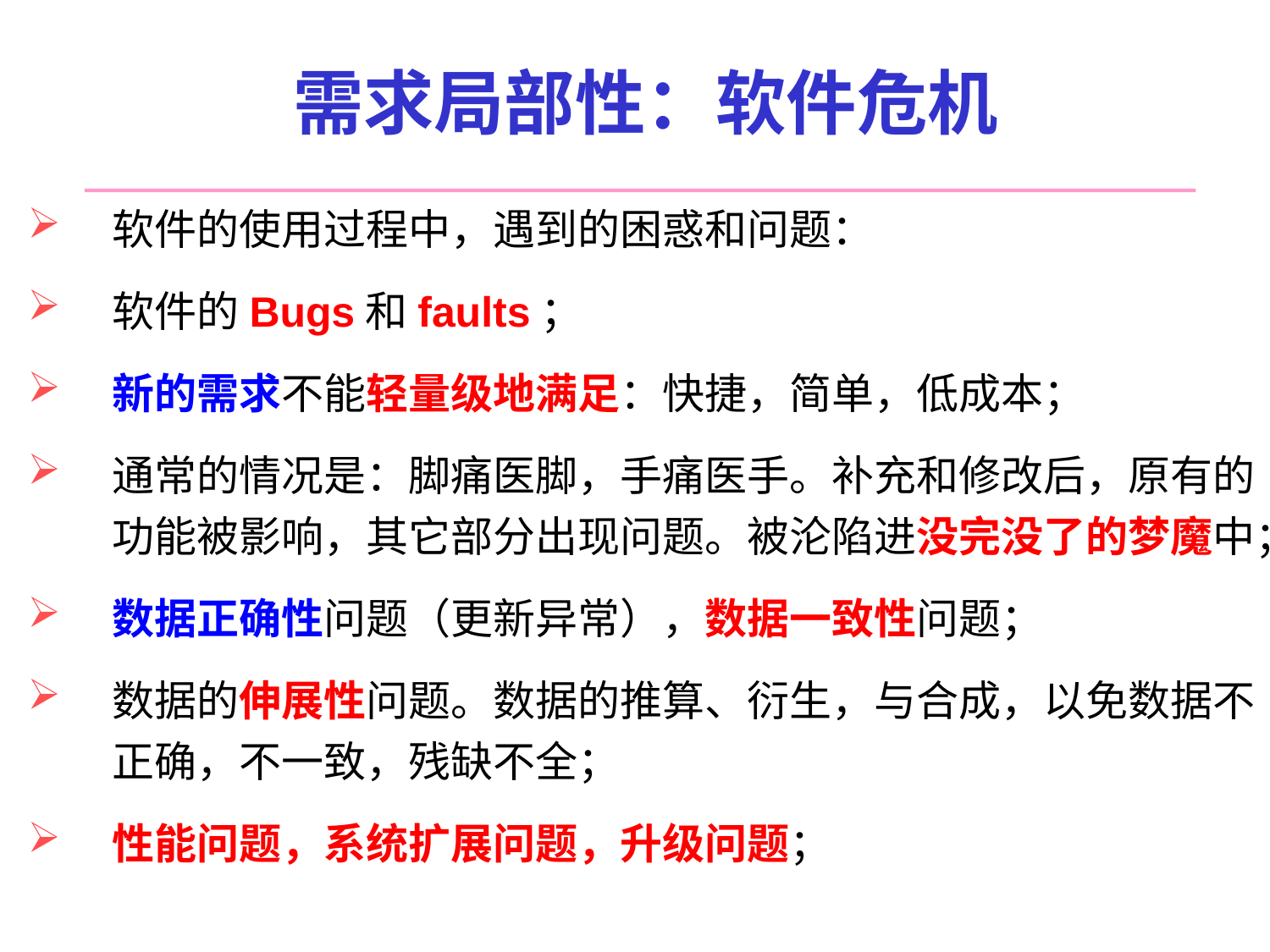

# 需求局部性：软件危机
软件的使用过程中，遇到的困惑和问题：
软件的Bugs和faults；
新的需求不能轻量级地满足：快捷，简单，低成本；
通常的情况是：脚痛医脚，手痛医手。补充和修改后，原有的功能被影响，其它部分出现问题。被沦陷进没完没了的梦魔中；
数据正确性问题（更新异常），数据一致性问题；
数据的伸展性问题。数据的推算、衍生，与合成，以免数据不正确，不一致，残缺不全；
性能问题，系统扩展问题，升级问题；